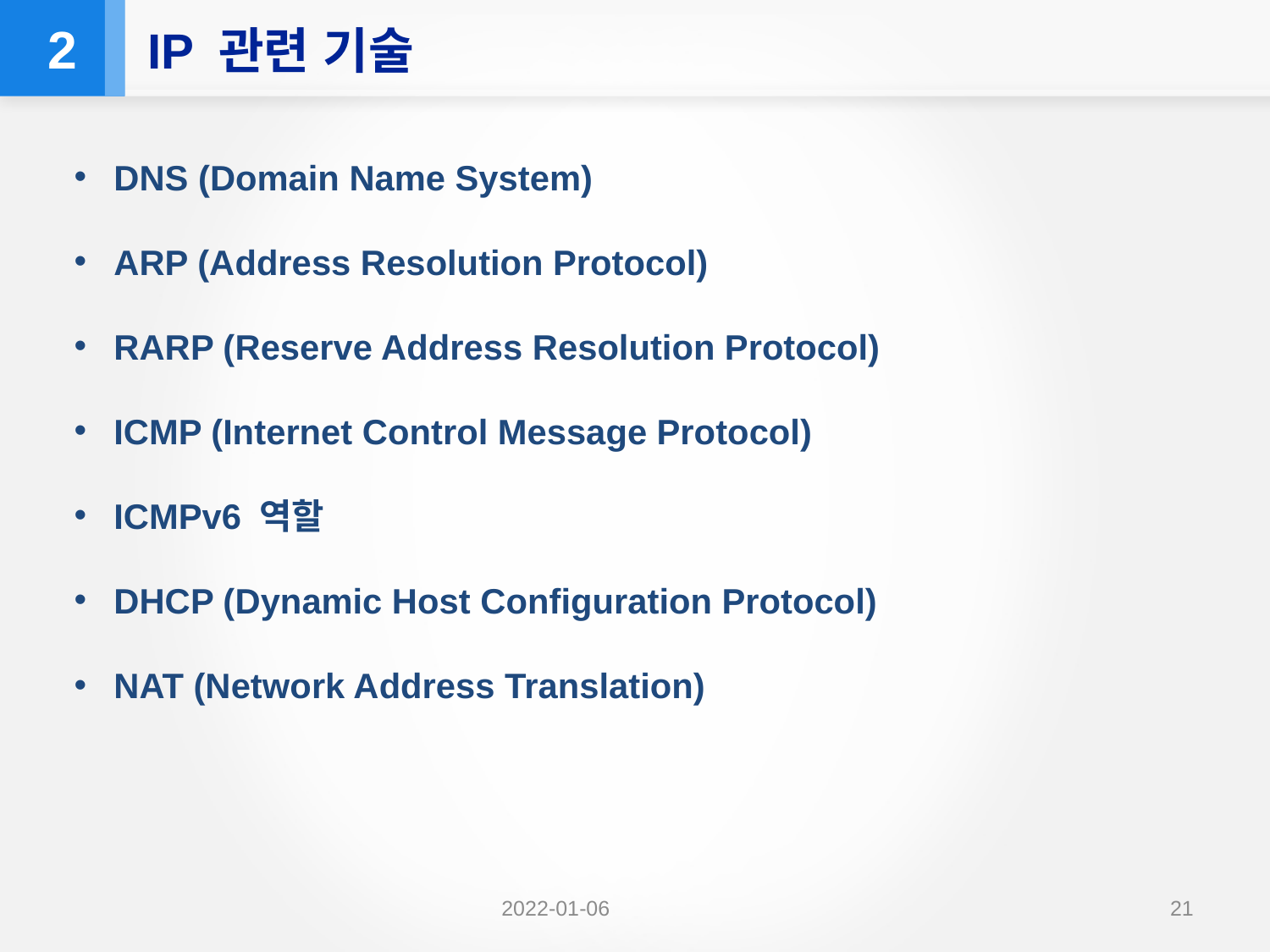

2

IP 관련 기술
DNS (Domain Name System)
ARP (Address Resolution Protocol)
RARP (Reserve Address Resolution Protocol)
ICMP (Internet Control Message Protocol)
ICMPv6 역할
DHCP (Dynamic Host Configuration Protocol)
NAT (Network Address Translation)
2022-01-06
21